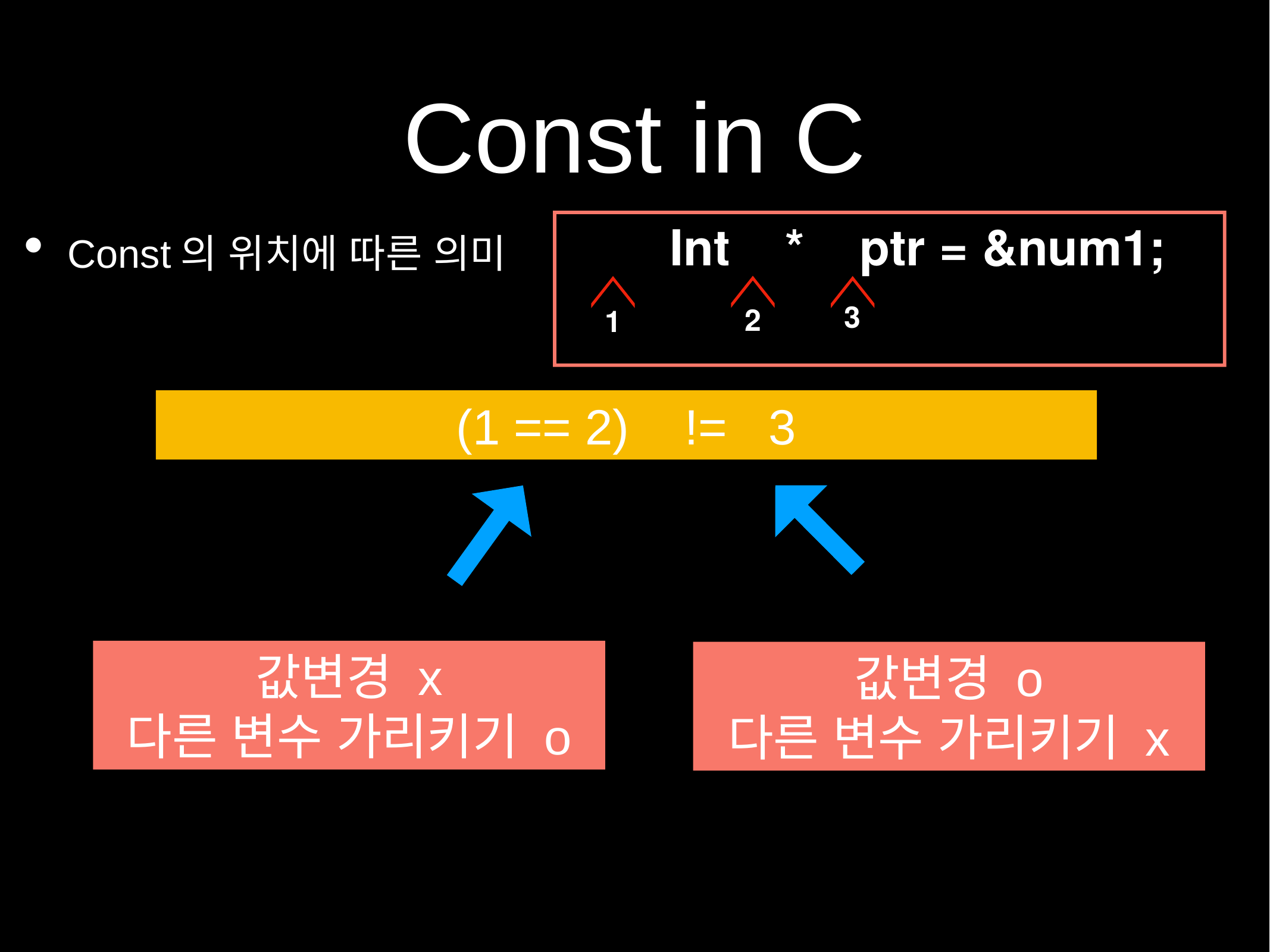

# Const in C
Int    *    ptr = &num1;

Const의 위치에 따른 의미

3
2
1
(1 == 2)    !=   3

값변경 x
다른 변수 가리키기 o
값변경 o
다른 변수 가리키기 x